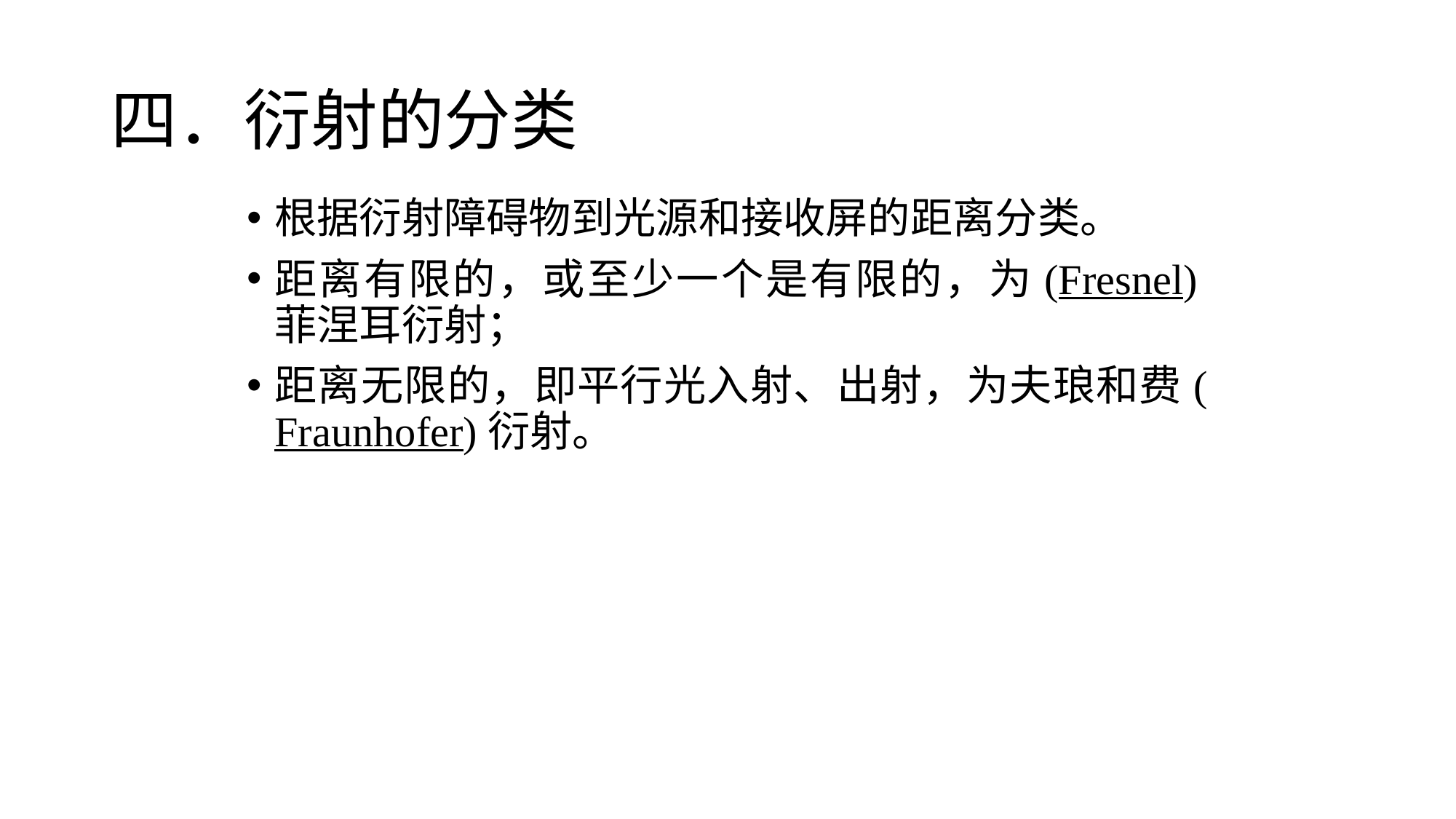

# 四．衍射的分类
根据衍射障碍物到光源和接收屏的距离分类。
距离有限的，或至少一个是有限的，为(Fresnel)菲涅耳衍射；
距离无限的，即平行光入射、出射，为夫琅和费(Fraunhofer)衍射。